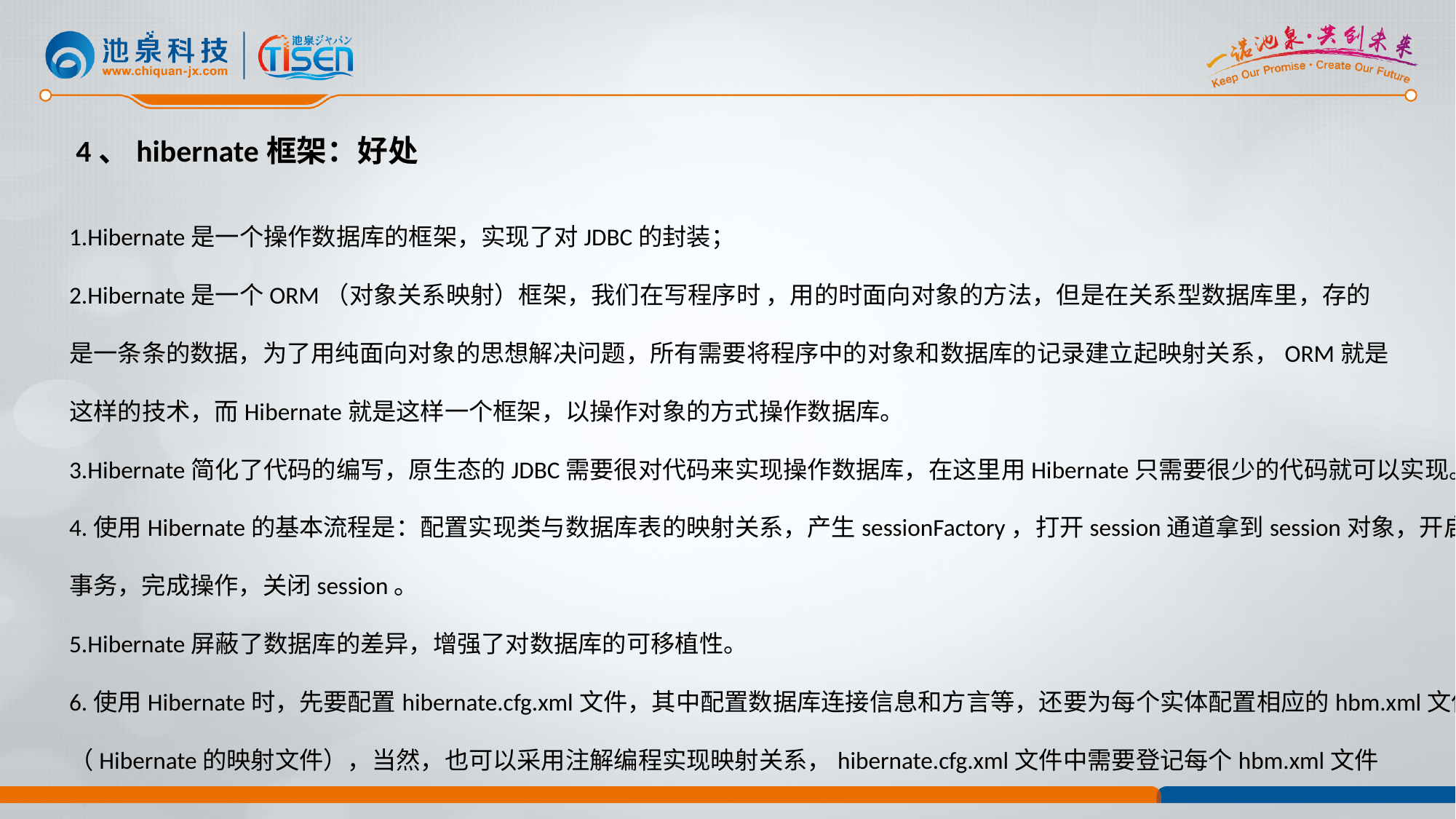

4、hibernate框架：好处
1.Hibernate是一个操作数据库的框架，实现了对JDBC的封装；
2.Hibernate是一个ORM（对象关系映射）框架，我们在写程序时 ，用的时面向对象的方法，但是在关系型数据库里，存的
是一条条的数据，为了用纯面向对象的思想解决问题，所有需要将程序中的对象和数据库的记录建立起映射关系，ORM就是
这样的技术，而Hibernate就是这样一个框架，以操作对象的方式操作数据库。
3.Hibernate简化了代码的编写，原生态的JDBC需要很对代码来实现操作数据库，在这里用Hibernate只需要很少的代码就可以实现。
4.使用Hibernate的基本流程是：配置实现类与数据库表的映射关系，产生sessionFactory，打开session通道拿到session对象，开启
事务，完成操作，关闭session。
5.Hibernate屏蔽了数据库的差异，增强了对数据库的可移植性。
6.使用Hibernate时，先要配置hibernate.cfg.xml文件，其中配置数据库连接信息和方言等，还要为每个实体配置相应的hbm.xml文件
（Hibernate的映射文件），当然，也可以采用注解编程实现映射关系，hibernate.cfg.xml文件中需要登记每个hbm.xml文件